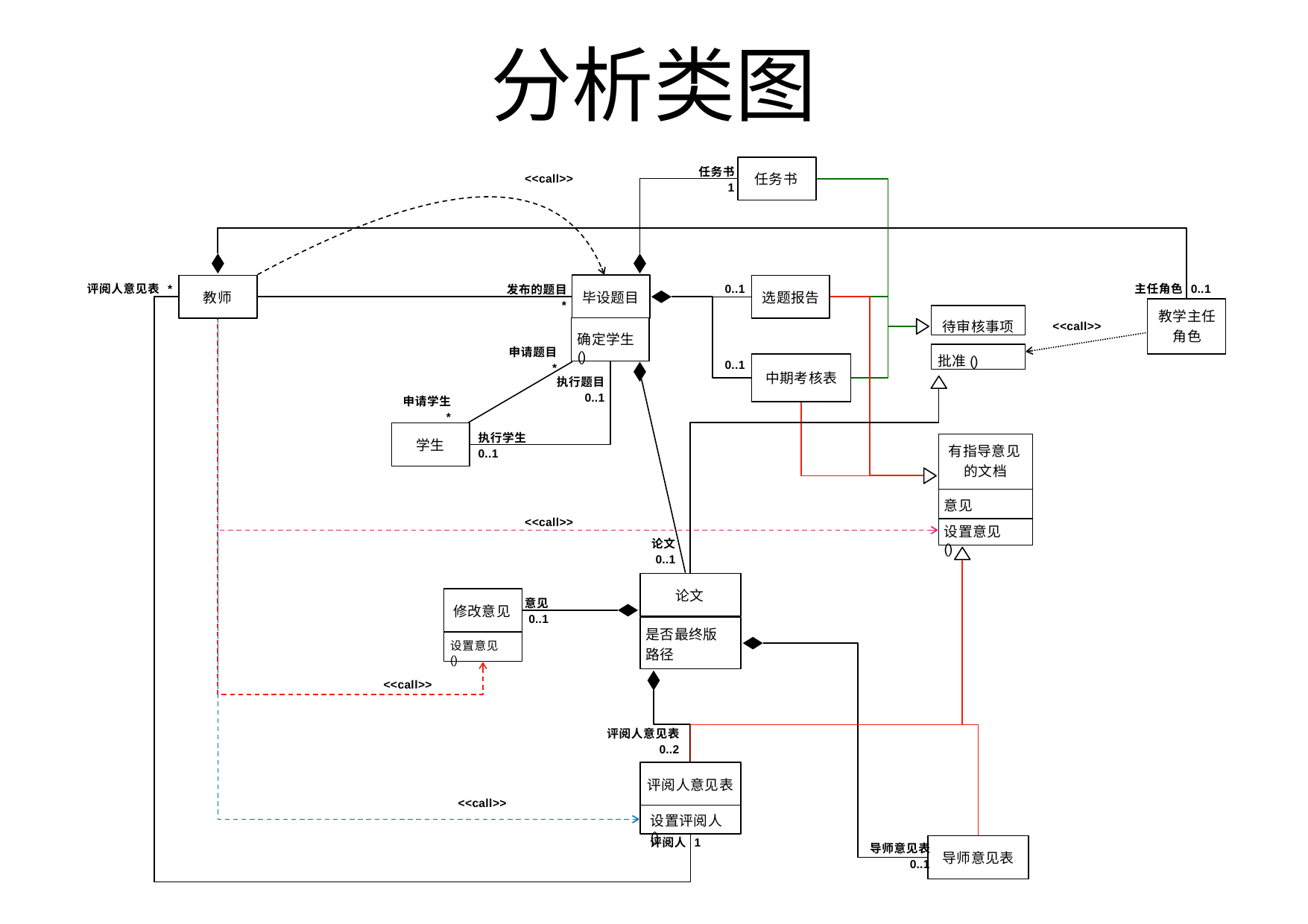

# 分析类图

任务书
任务书
<<call>>
1

评阅⼈意⻅表 *
主任⻆⾊ 0..1
0..1
发布的题⽬
教师
毕设题⽬
选题报告

*

教学主任
⻆⾊
待审核事项
<<call>>

确定学⽣()

申请题⽬
*

批准()

0..1

中期考核表
执⾏题⽬
0..1

申请学⽣
*

执⾏学⽣

学⽣
有指导意⻅ 的⽂档
0..1

意⻅
<<call>>

设置意⻅()

论⽂
0..1

论⽂

意⻅
修改意⻅

0..1

是否最终版 路径

设置意⻅()

<<call>>

评阅⼈意⻅表
0..2

评阅⼈意⻅表
<<call>>

设置评阅⼈()

评阅⼈ 1

导师意⻅表
0..1
导师意⻅表